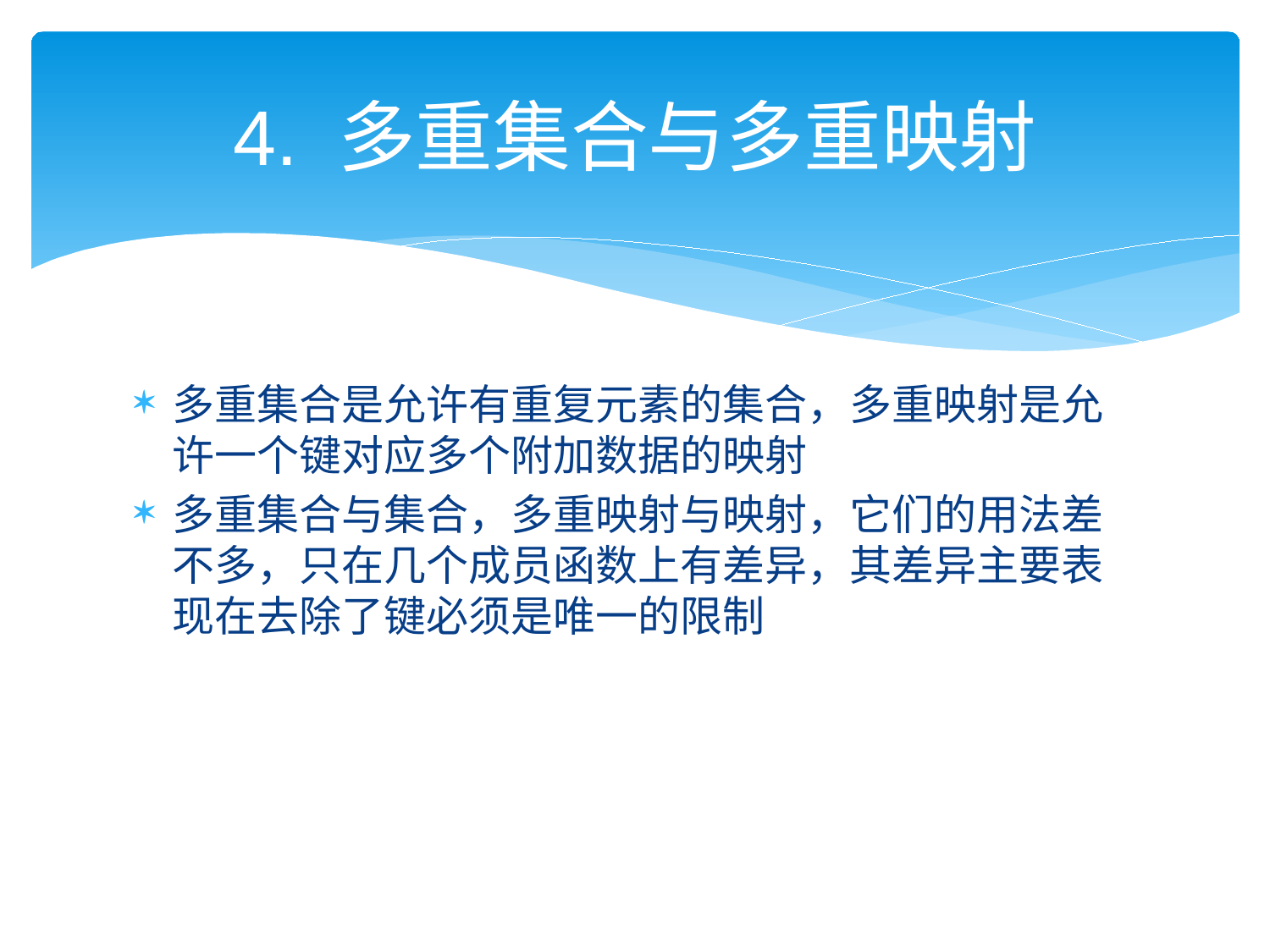

# 4. 多重集合与多重映射
多重集合是允许有重复元素的集合，多重映射是允许一个键对应多个附加数据的映射
多重集合与集合，多重映射与映射，它们的用法差不多，只在几个成员函数上有差异，其差异主要表现在去除了键必须是唯一的限制